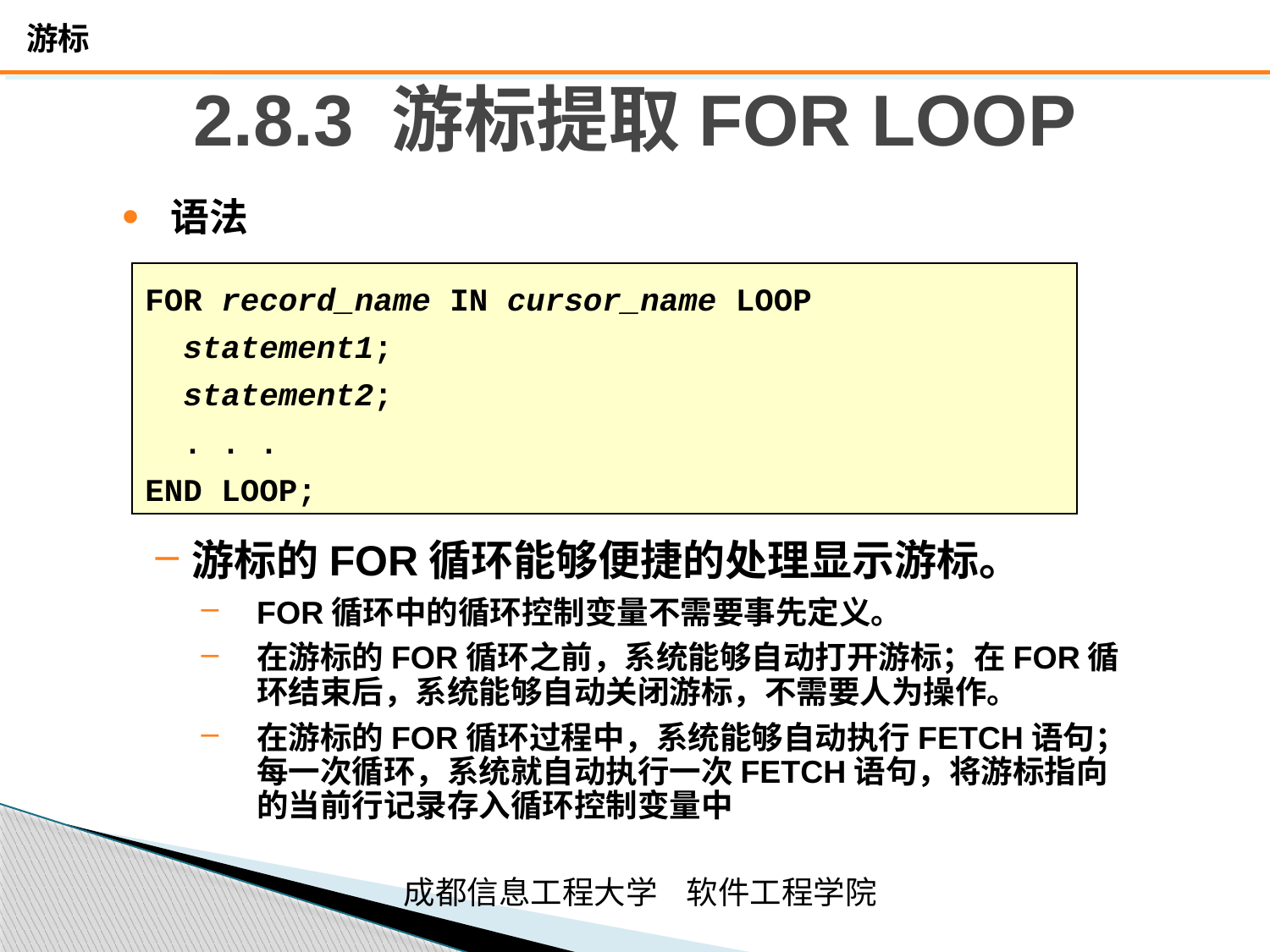

# 2.8.3 游标提取FOR LOOP
 语法
FOR record_name IN cursor_name LOOP
  statement1;
  statement2;
  . . .
END LOOP;
游标的FOR循环能够便捷的处理显示游标。
FOR循环中的循环控制变量不需要事先定义。
在游标的FOR循环之前，系统能够自动打开游标；在FOR循环结束后，系统能够自动关闭游标，不需要人为操作。
在游标的FOR循环过程中，系统能够自动执行FETCH语句；每一次循环，系统就自动执行一次FETCH语句，将游标指向的当前行记录存入循环控制变量中